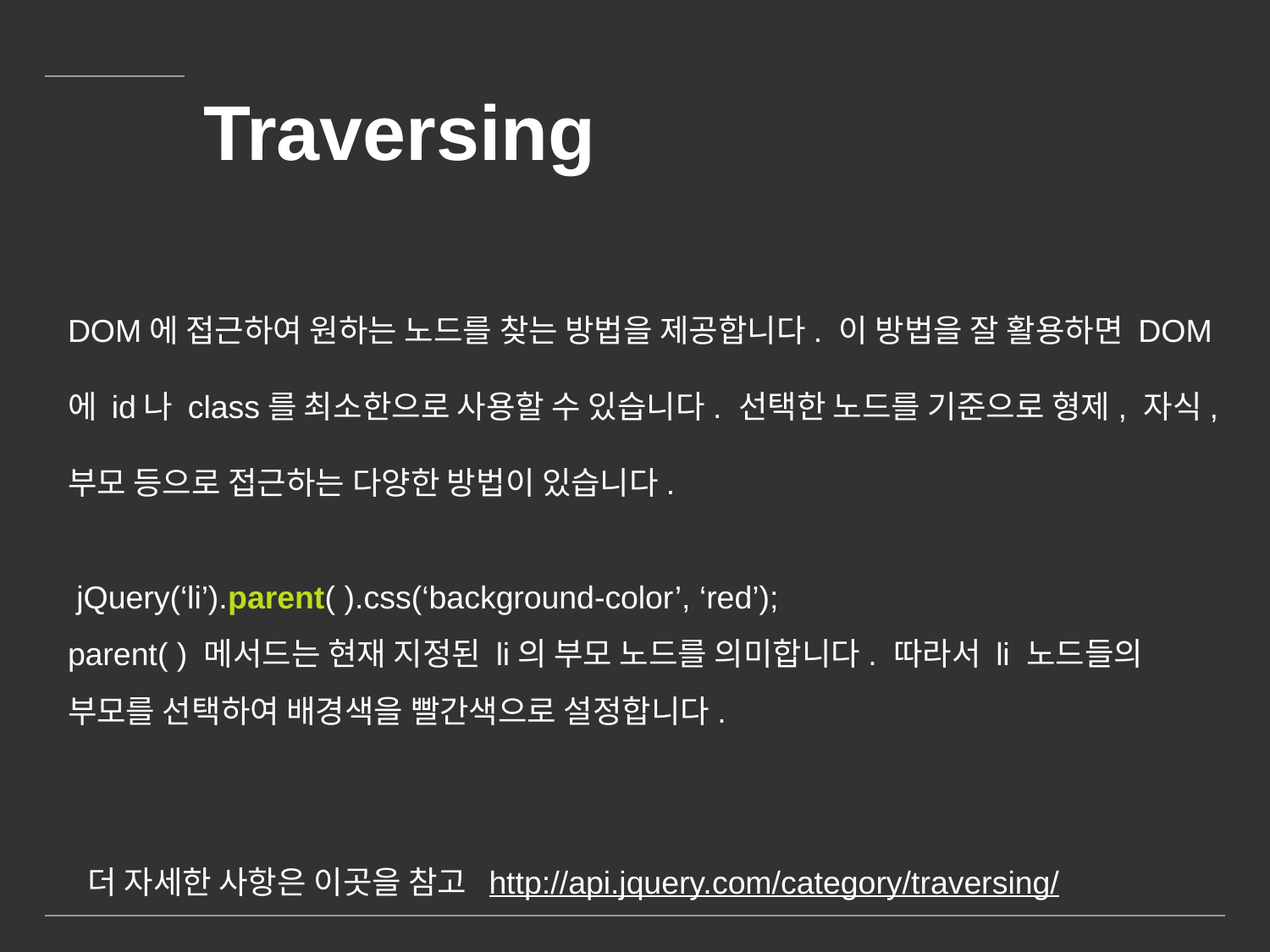

# Traversing
DOM에 접근하여 원하는 노드를 찾는 방법을 제공합니다. 이 방법을 잘 활용하면 DOM에 id나 class를 최소한으로 사용할 수 있습니다. 선택한 노드를 기준으로 형제, 자식, 부모 등으로 접근하는 다양한 방법이 있습니다.

 jQuery(‘li’).parent( ).css(‘background-color’, ‘red’);
parent( ) 메서드는 현재 지정된 li의 부모 노드를 의미합니다. 따라서 li 노드들의 부모를 선택하여 배경색을 빨간색으로 설정합니다.
더 자세한 사항은 이곳을 참고  http://api.jquery.com/category/traversing/